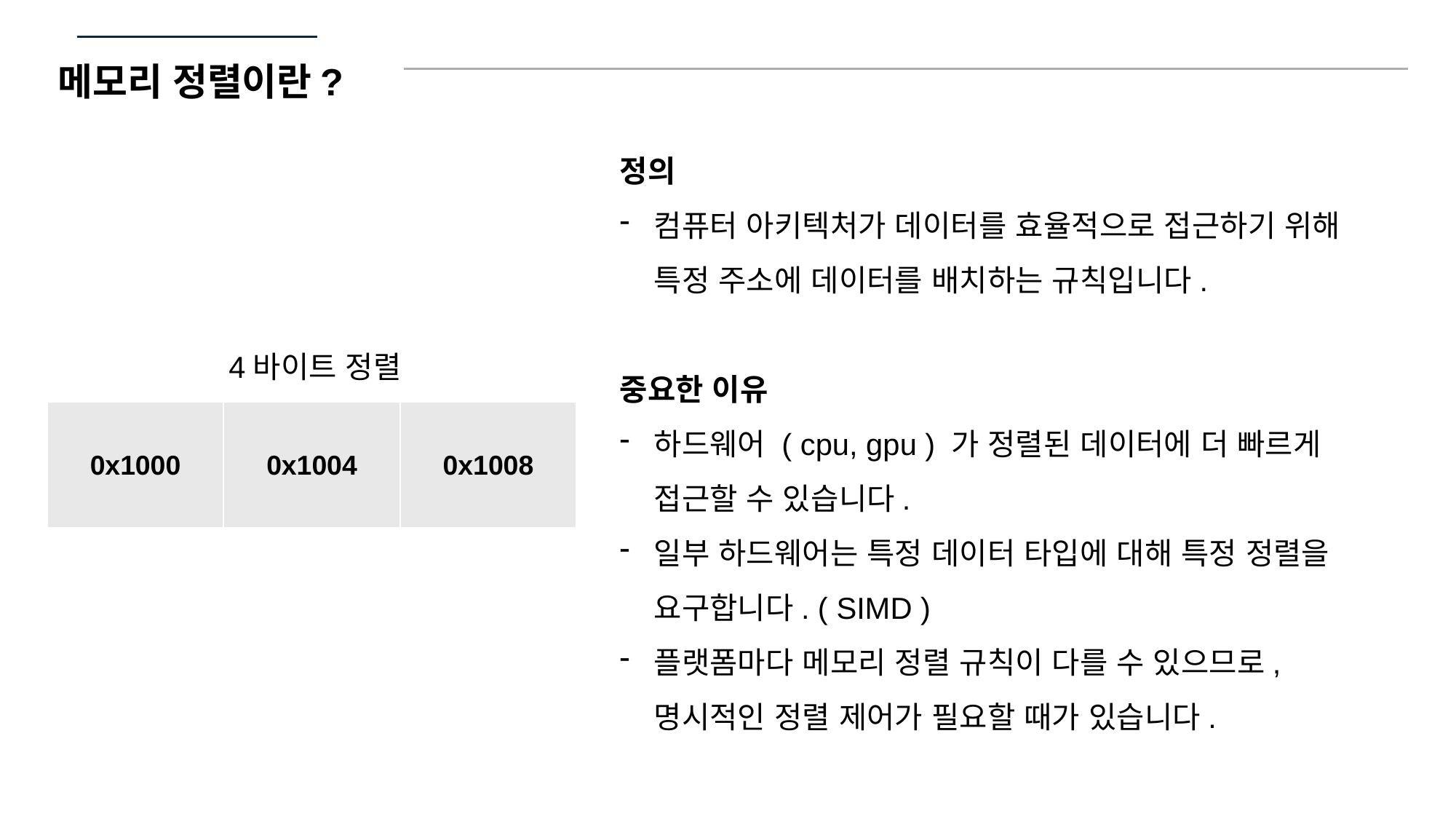

메모리 정렬이란?
정의
컴퓨터 아키텍처가 데이터를 효율적으로 접근하기 위해  특정 주소에 데이터를 배치하는 규칙입니다.

중요한 이유
하드웨어 ( cpu, gpu ) 가 정렬된 데이터에 더 빠르게 접근할 수 있습니다.
일부 하드웨어는 특정 데이터 타입에 대해 특정 정렬을 요구합니다. ( SIMD )
플랫폼마다 메모리 정렬 규칙이 다를 수 있으므로, 명시적인 정렬 제어가 필요할 때가 있습니다.
4바이트 정렬
| 0x1000 | 0x1004 | 0x1008 |
| --- | --- | --- |